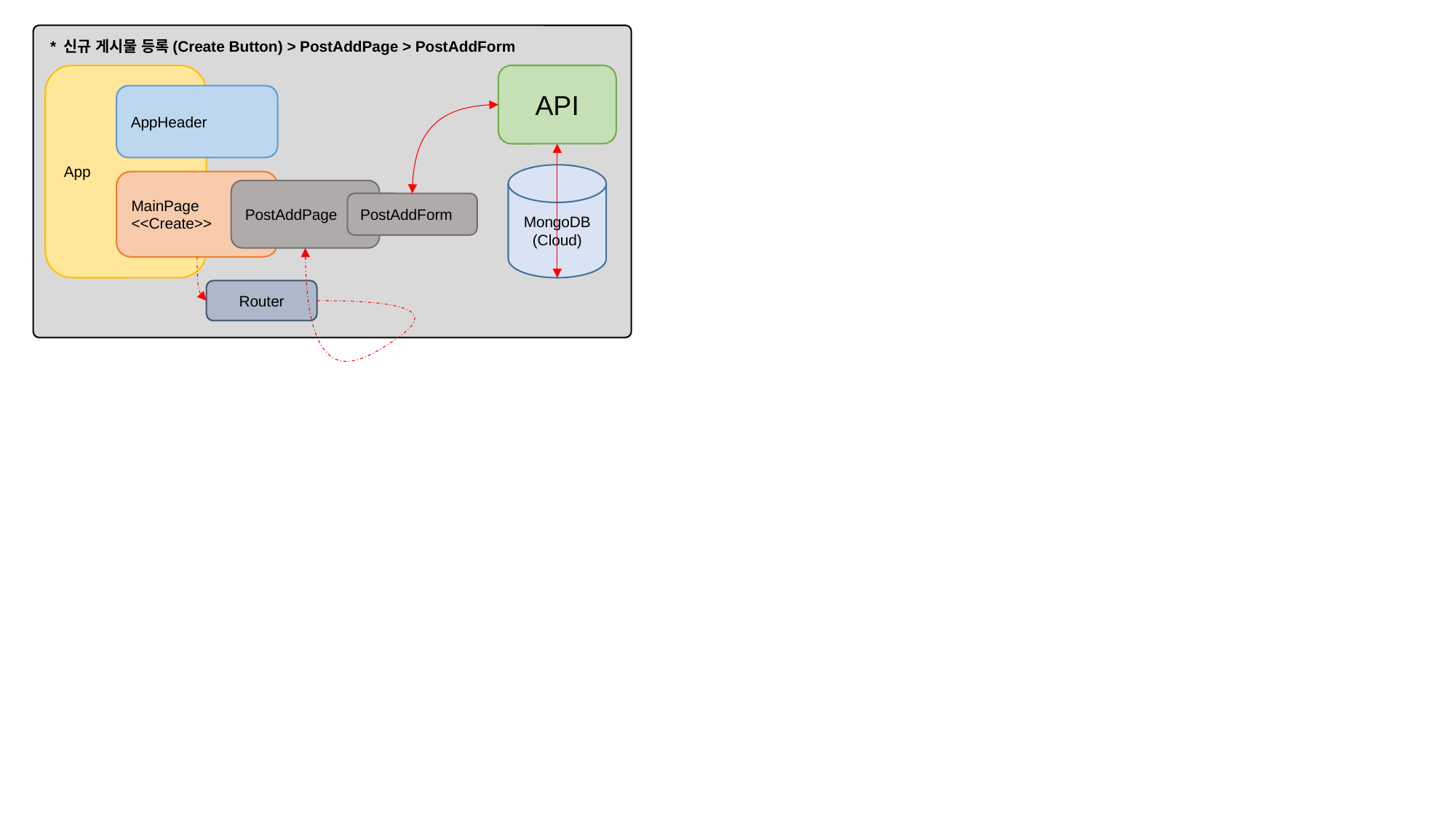

* 신규 게시물 등록(Create Button) > PostAddPage > PostAddForm
App
API
AppHeader
MongoDB
(Cloud)
MainPage
<<Create>>
PostAddPage
PostAddForm
Router